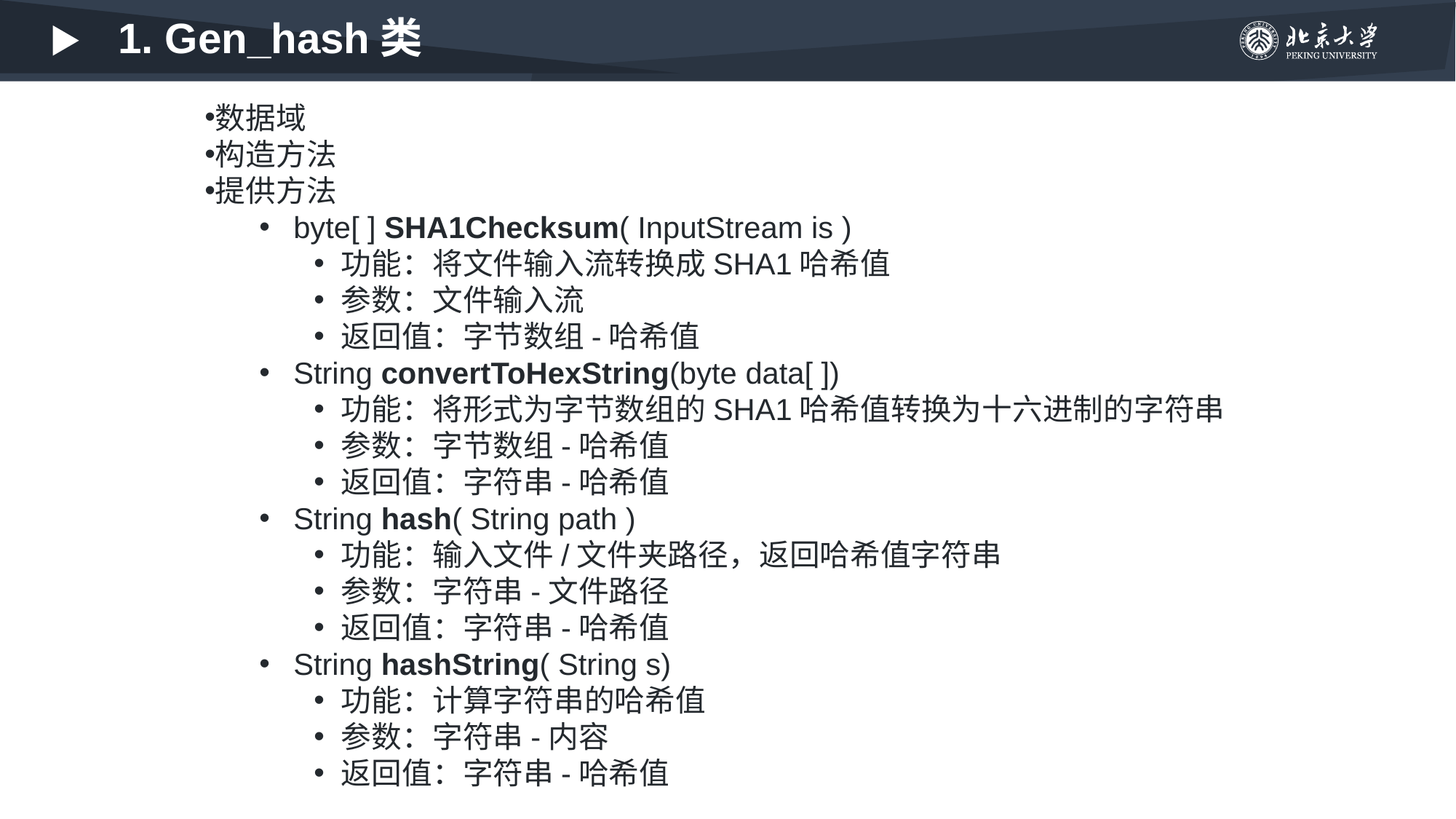

1. Gen_hash类
数据域
构造方法
提供方法
byte[ ] SHA1Checksum( InputStream is )
功能：将文件输入流转换成SHA1哈希值
参数：文件输入流
返回值：字节数组-哈希值
String convertToHexString(byte data[ ])
功能：将形式为字节数组的SHA1哈希值转换为十六进制的字符串
参数：字节数组-哈希值
返回值：字符串-哈希值
String hash( String path )
功能：输入文件/文件夹路径，返回哈希值字符串
参数：字符串-文件路径
返回值：字符串-哈希值
String hashString( String s)
功能：计算字符串的哈希值
参数：字符串-内容
返回值：字符串-哈希值